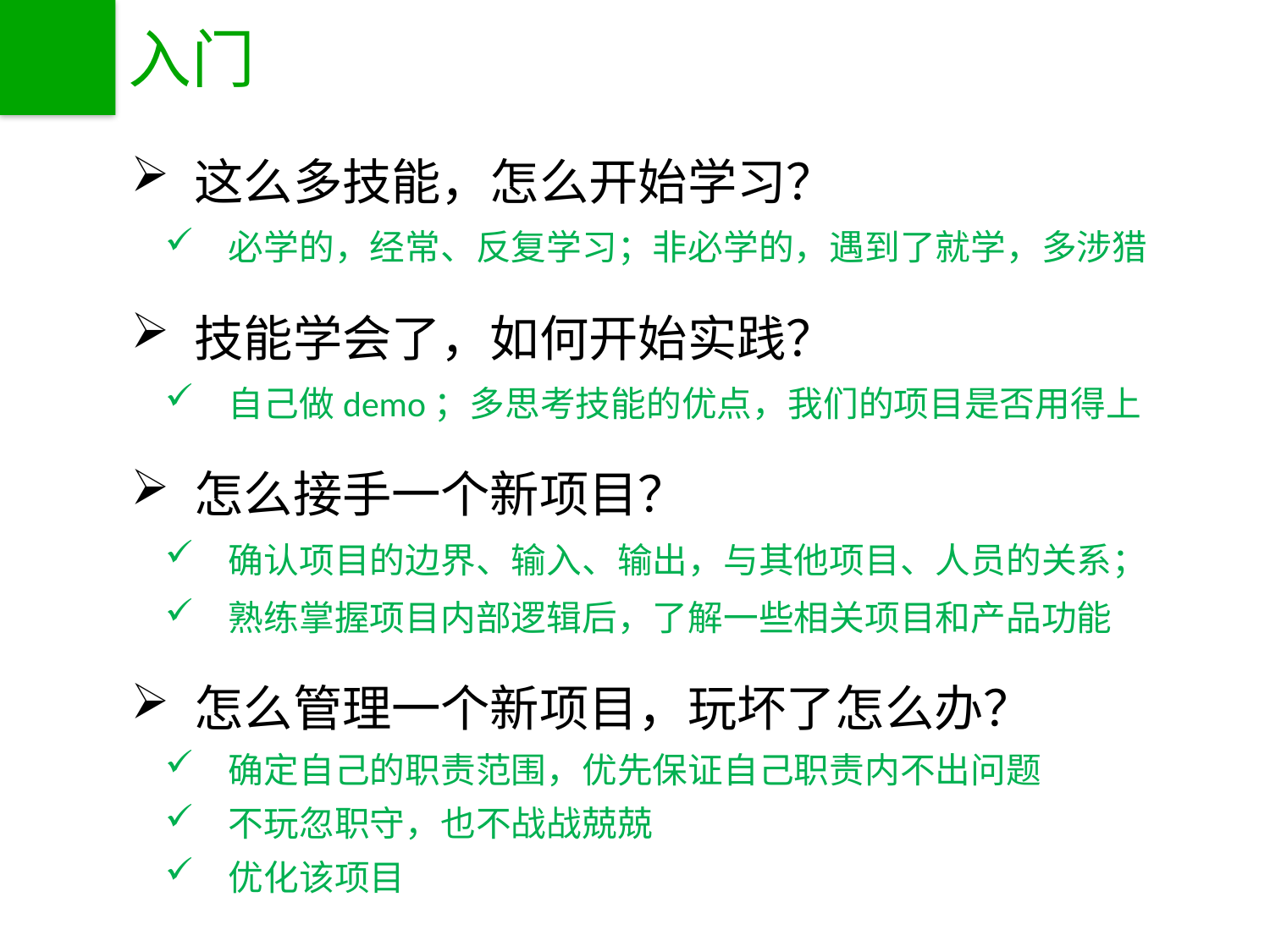

# 入门
这么多技能，怎么开始学习？
必学的，经常、反复学习；非必学的，遇到了就学，多涉猎
技能学会了，如何开始实践？
自己做demo；多思考技能的优点，我们的项目是否用得上
怎么接手一个新项目？
确认项目的边界、输入、输出，与其他项目、人员的关系；
熟练掌握项目内部逻辑后，了解一些相关项目和产品功能
怎么管理一个新项目，玩坏了怎么办？
确定自己的职责范围，优先保证自己职责内不出问题
不玩忽职守，也不战战兢兢
优化该项目